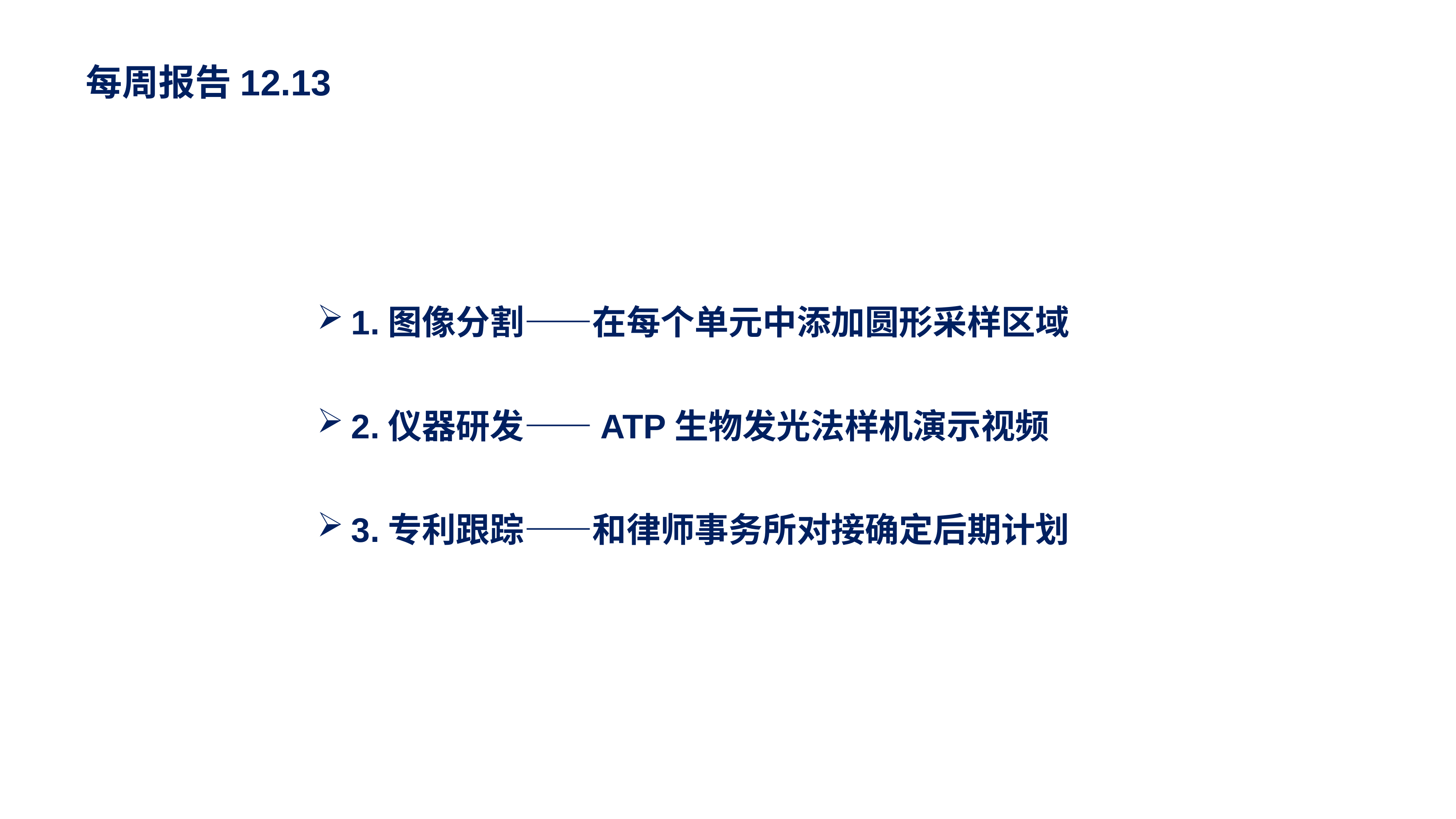

每周报告12.13
1.图像分割——在每个单元中添加圆形采样区域
2.仪器研发——ATP生物发光法样机演示视频
3.专利跟踪——和律师事务所对接确定后期计划